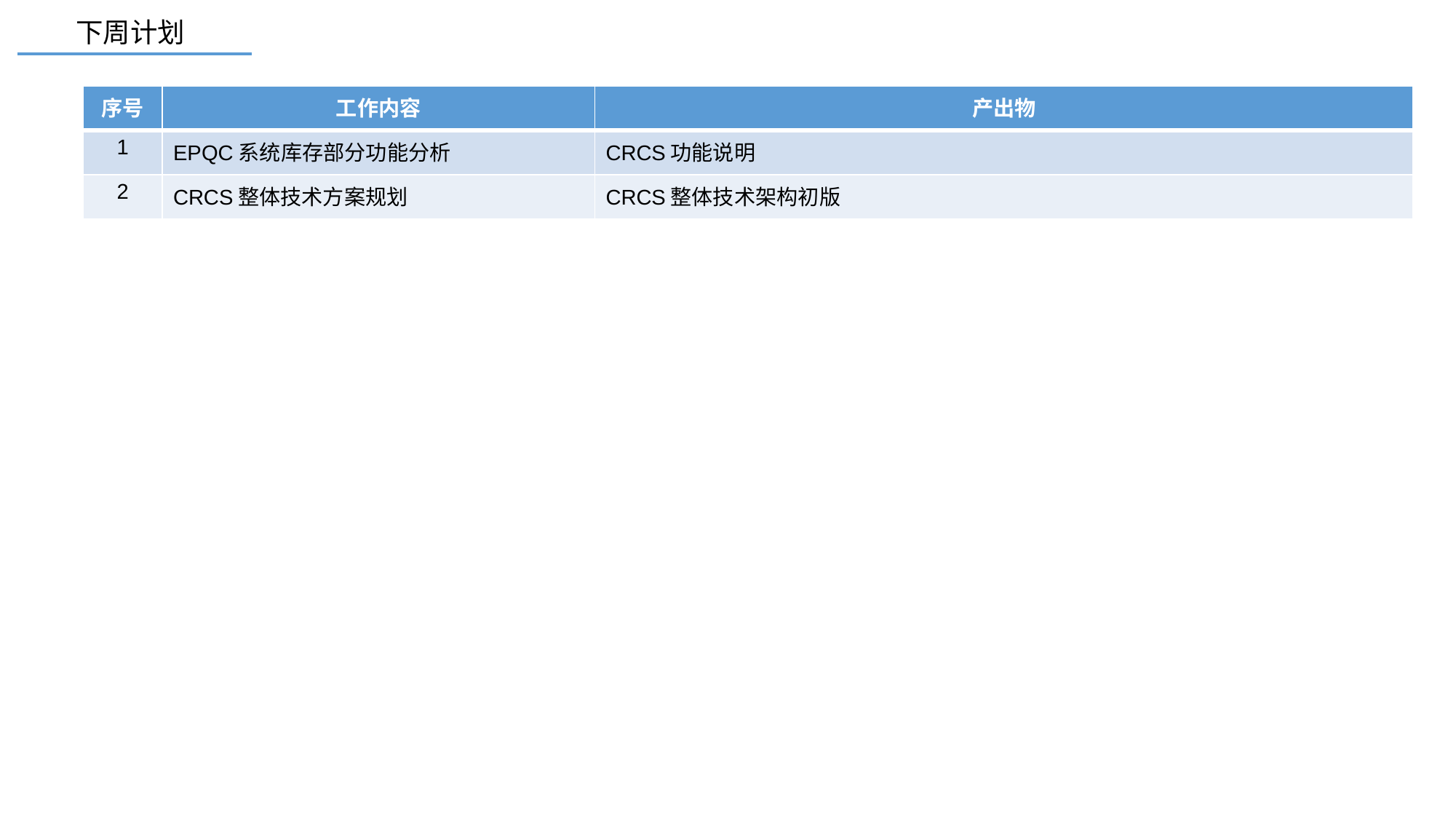

下周计划
| 序号 | 工作内容 | 产出物 |
| --- | --- | --- |
| 1 | EPQC系统库存部分功能分析 | CRCS功能说明 |
| 2 | CRCS整体技术方案规划 | CRCS整体技术架构初版 |